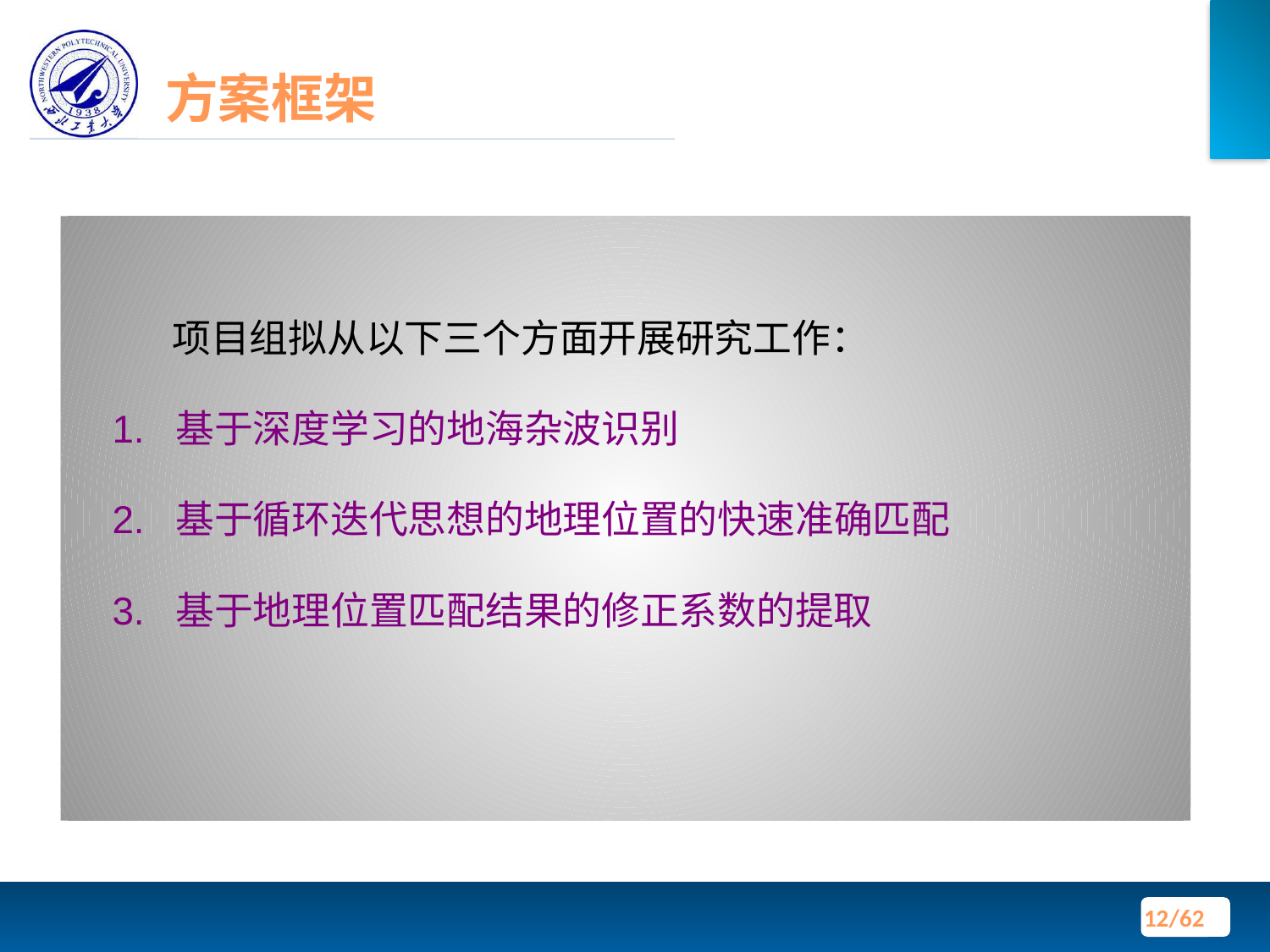

方案框架

项目组拟从以下三个方面开展研究工作：
基于深度学习的地海杂波识别
基于循环迭代思想的地理位置的快速准确匹配
基于地理位置匹配结果的修正系数的提取

12/62